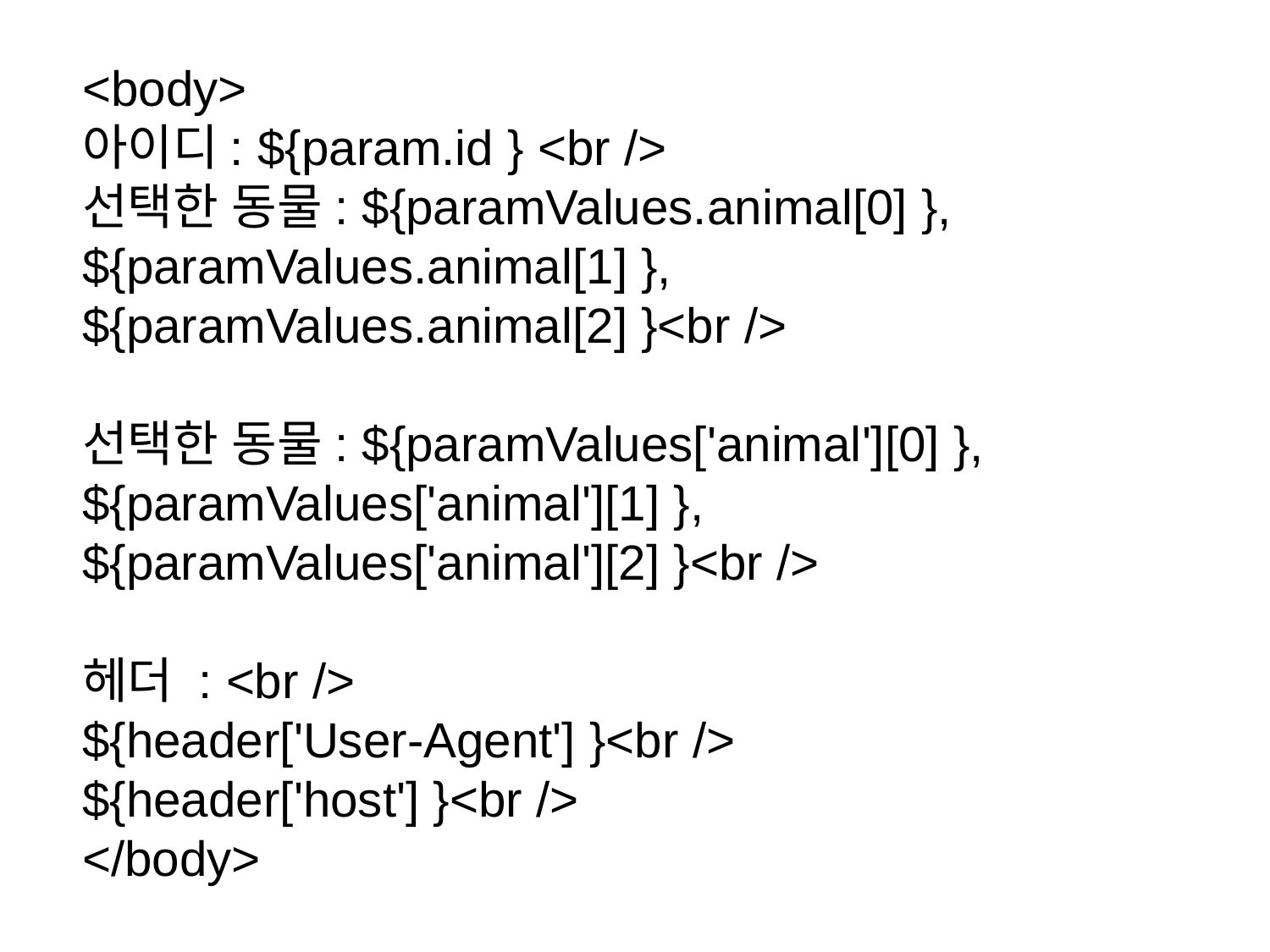

<body>
아이디: ${param.id } <br />
선택한 동물: ${paramValues.animal[0] },
${paramValues.animal[1] },
${paramValues.animal[2] }<br />

선택한 동물: ${paramValues['animal'][0] },
${paramValues['animal'][1] },
${paramValues['animal'][2] }<br />

헤더 : <br />
${header['User-Agent'] }<br />
${header['host'] }<br />
</body>